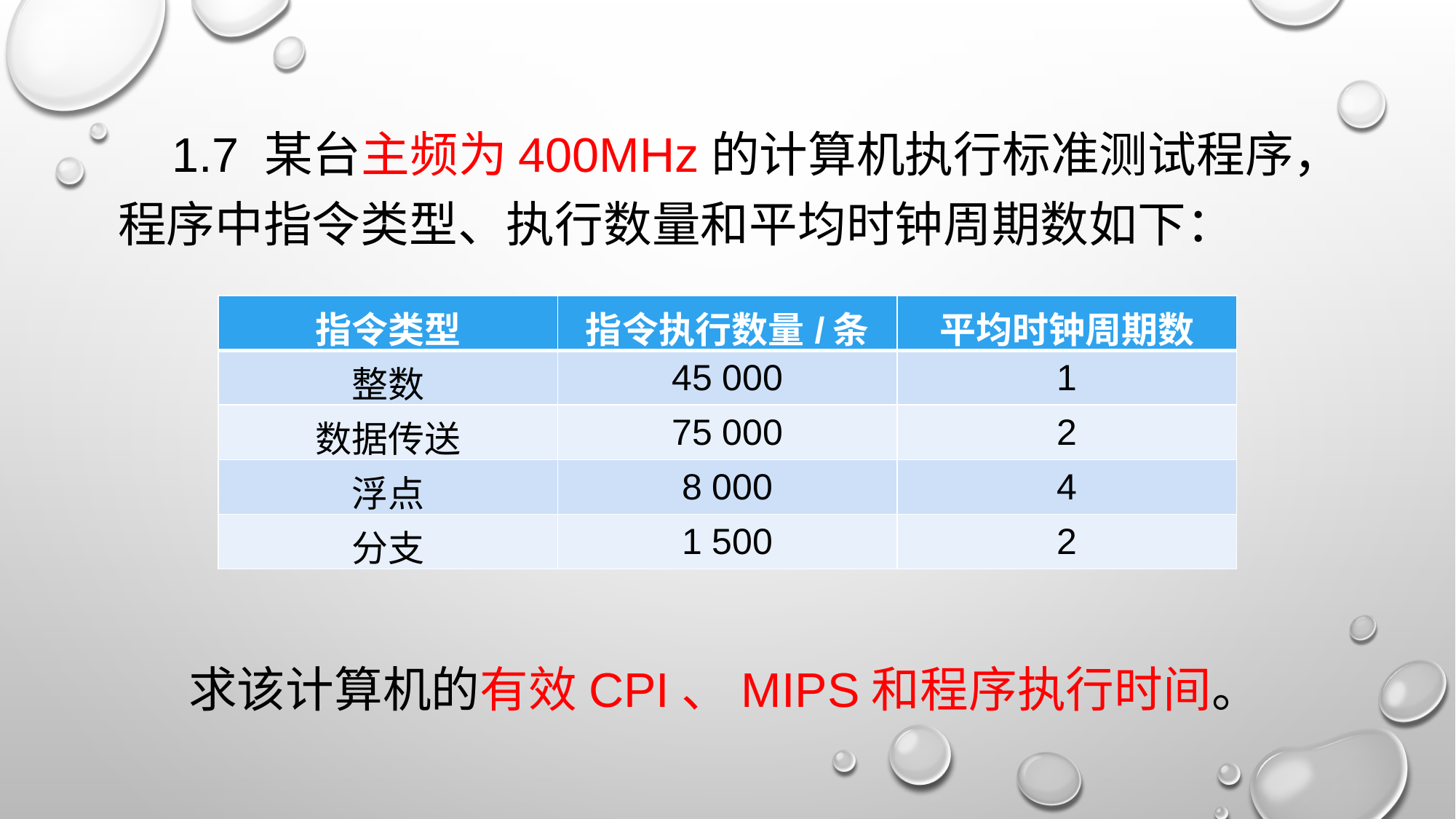

1.7 某台主频为400MHz的计算机执行标准测试程序，程序中指令类型、执行数量和平均时钟周期数如下：
| 指令类型 | 指令执行数量/条 | 平均时钟周期数 |
| --- | --- | --- |
| 整数 | 45 000 | 1 |
| 数据传送 | 75 000 | 2 |
| 浮点 | 8 000 | 4 |
| 分支 | 1 500 | 2 |
     求该计算机的有效CPI、MIPS和程序执行时间。